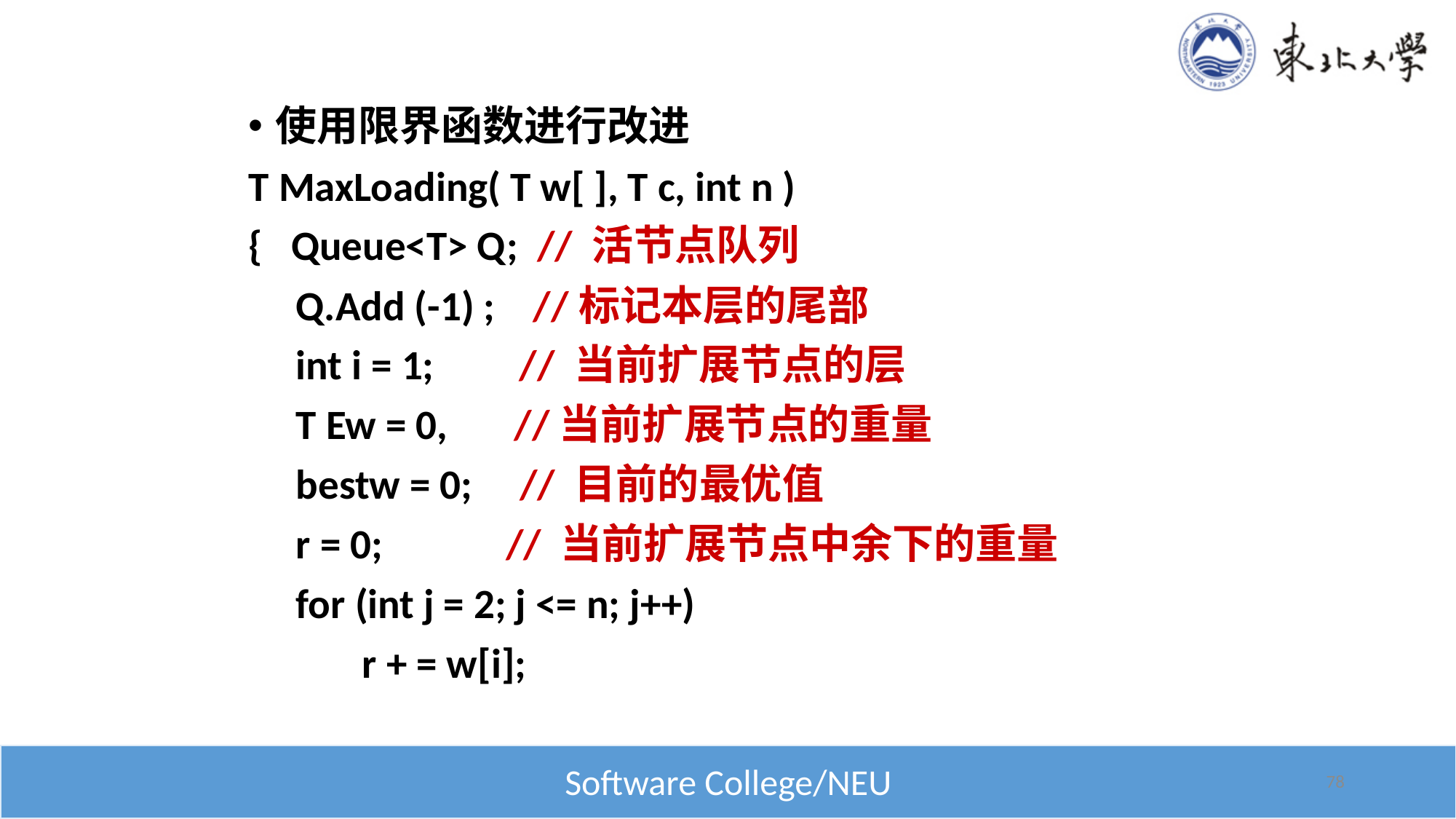

使用限界函数进行改进
T MaxLoading( T w[ ], T c, int n )
{   Queue<T> Q;  // 活节点队列
     Q.Add (-1) ;    //标记本层的尾部
     int i = 1;         // 当前扩展节点的层
     T Ew = 0,       //当前扩展节点的重量
     bestw = 0;     // 目前的最优值
     r = 0;             // 当前扩展节点中余下的重量
     for (int j = 2; j <= n; j++)
            r + = w[i];

78